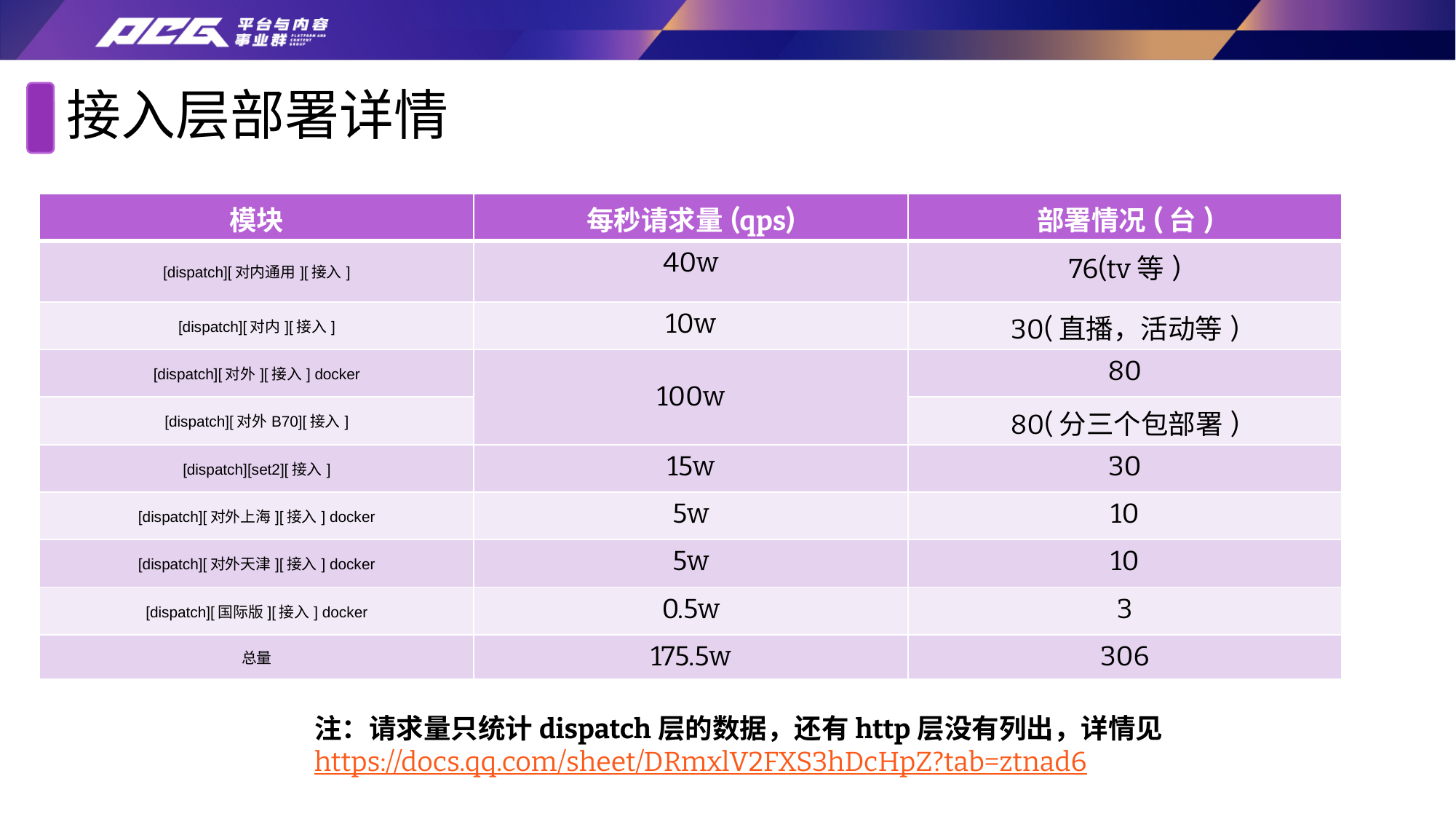

接入层部署详情

| 模块 | 每秒请求量(qps) | 部署情况(台) |
| --- | --- | --- |
| [dispatch][对内通用][接入] | 40w | 76(tv等) |
| [dispatch][对内][接入] | 10w | 30(直播，活动等) |
| [dispatch][对外][接入] docker | 100w | 80 |
| [dispatch][对外B70][接入] |  | 80(分三个包部署) |
| [dispatch][set2][接入] | 15w | 30 |
| [dispatch][对外上海][接入] docker | 5w | 10 |
| [dispatch][对外天津][接入] docker | 5w | 10 |
| [dispatch][国际版][接入] docker | 0.5w | 3 |
| 总量 | 175.5w | 306 |

注：请求量只统计dispatch层的数据，还有http层没有列出，详情见
https://docs.qq.com/sheet/DRmxlV2FXS3hDcHpZ?tab=ztnad6